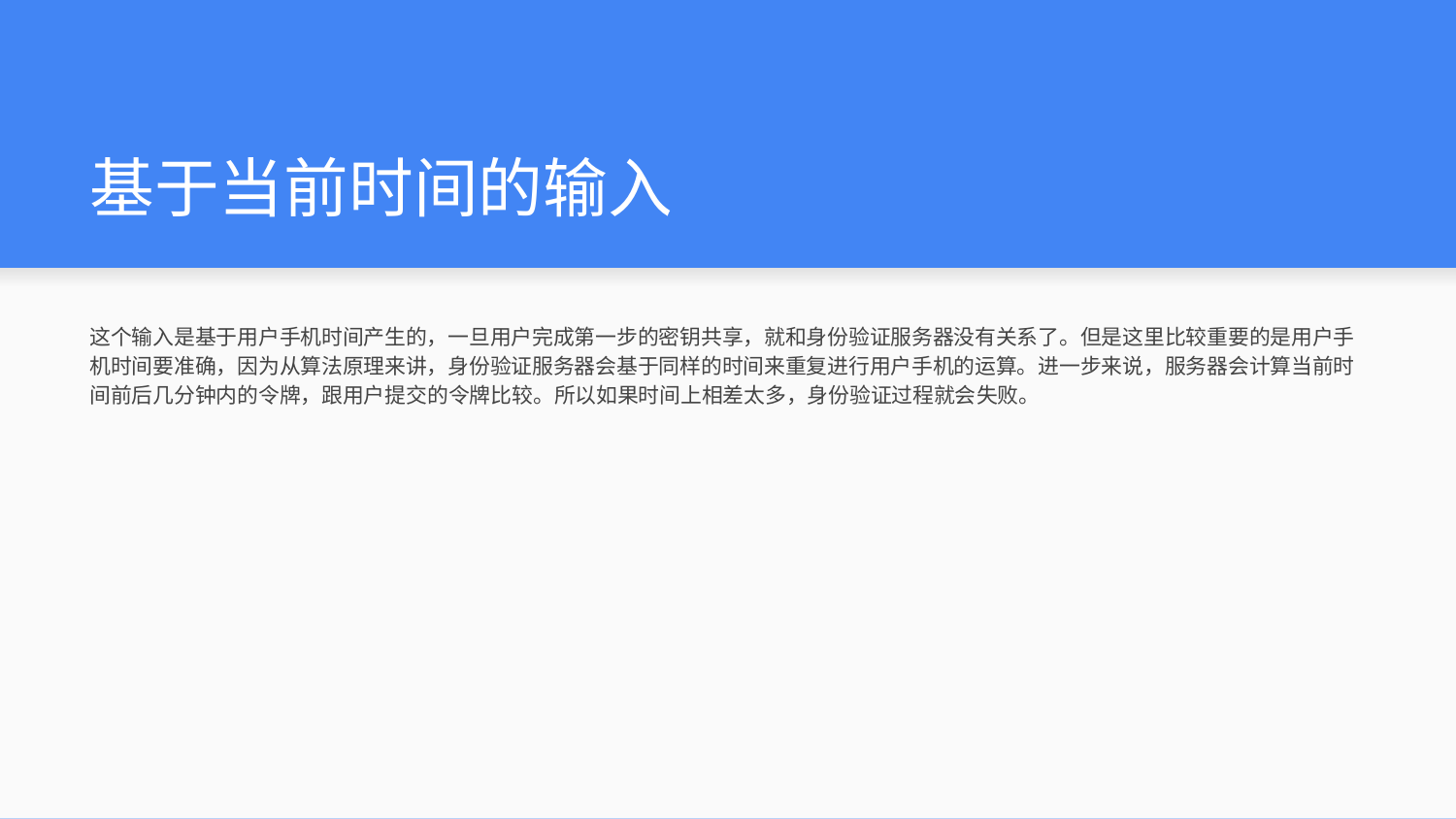

# 基于当前时间的输入
这个输入是基于用户手机时间产生的，一旦用户完成第一步的密钥共享，就和身份验证服务器没有关系了。但是这里比较重要的是用户手机时间要准确，因为从算法原理来讲，身份验证服务器会基于同样的时间来重复进行用户手机的运算。进一步来说，服务器会计算当前时间前后几分钟内的令牌，跟用户提交的令牌比较。所以如果时间上相差太多，身份验证过程就会失败。